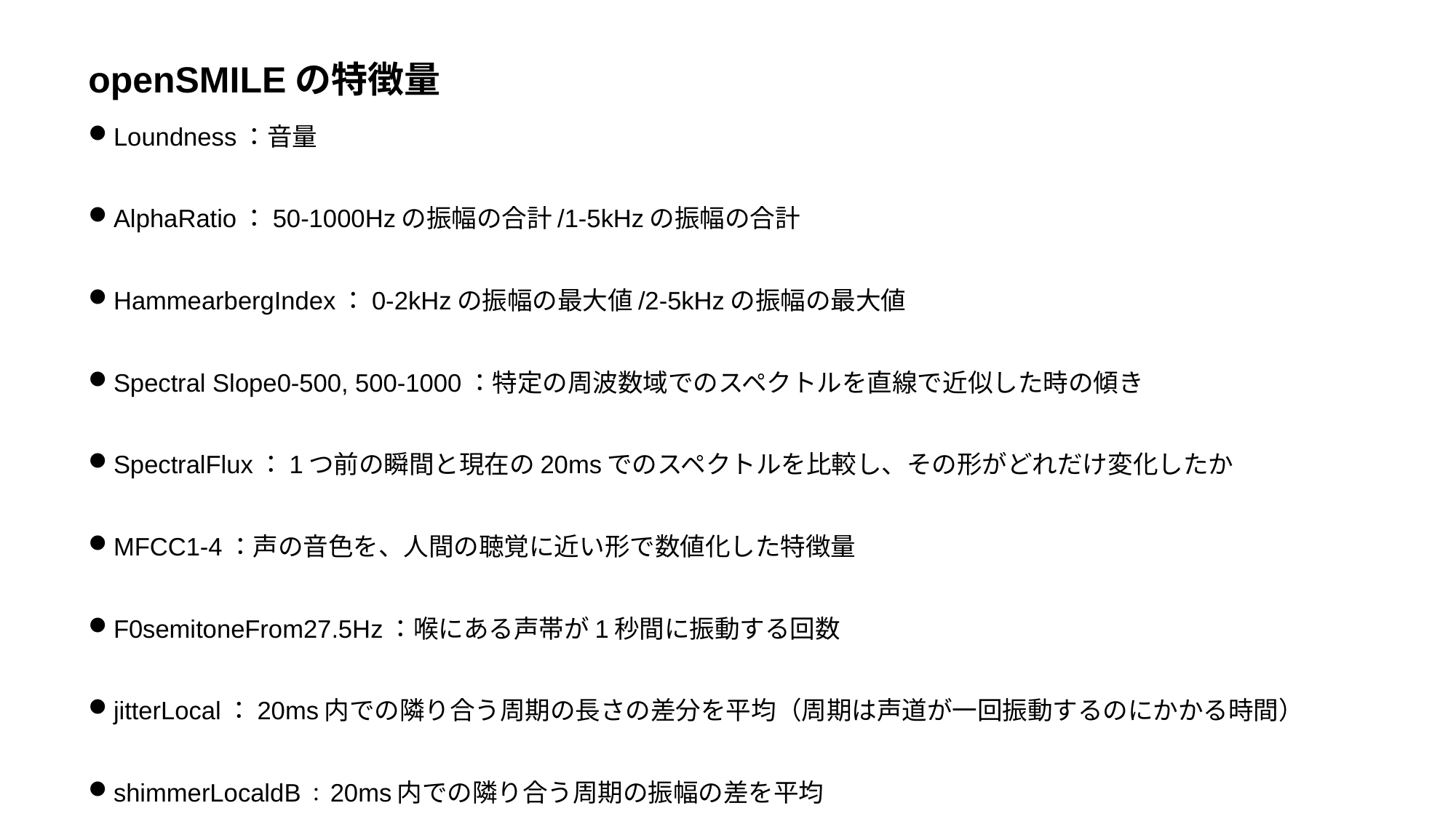

# openSMILEの特徴量
Loundness：音量

AlphaRatio：50-1000Hzの振幅の合計/1-5kHzの振幅の合計

HammearbergIndex：0-2kHzの振幅の最大値/2-5kHzの振幅の最大値

Spectral Slope0-500, 500-1000：特定の周波数域でのスペクトルを直線で近似した時の傾き

SpectralFlux：1つ前の瞬間と現在の20msでのスペクトルを比較し、その形がどれだけ変化したか

MFCC1-4：声の音色を、人間の聴覚に近い形で数値化した特徴量

F0semitoneFrom27.5Hz：喉にある声帯が1秒間に振動する回数

jitterLocal：20ms内での隣り合う周期の長さの差分を平均（周期は声道が一回振動するのにかかる時間）

shimmerLocaldB：20ms内での隣り合う周期の振幅の差を平均